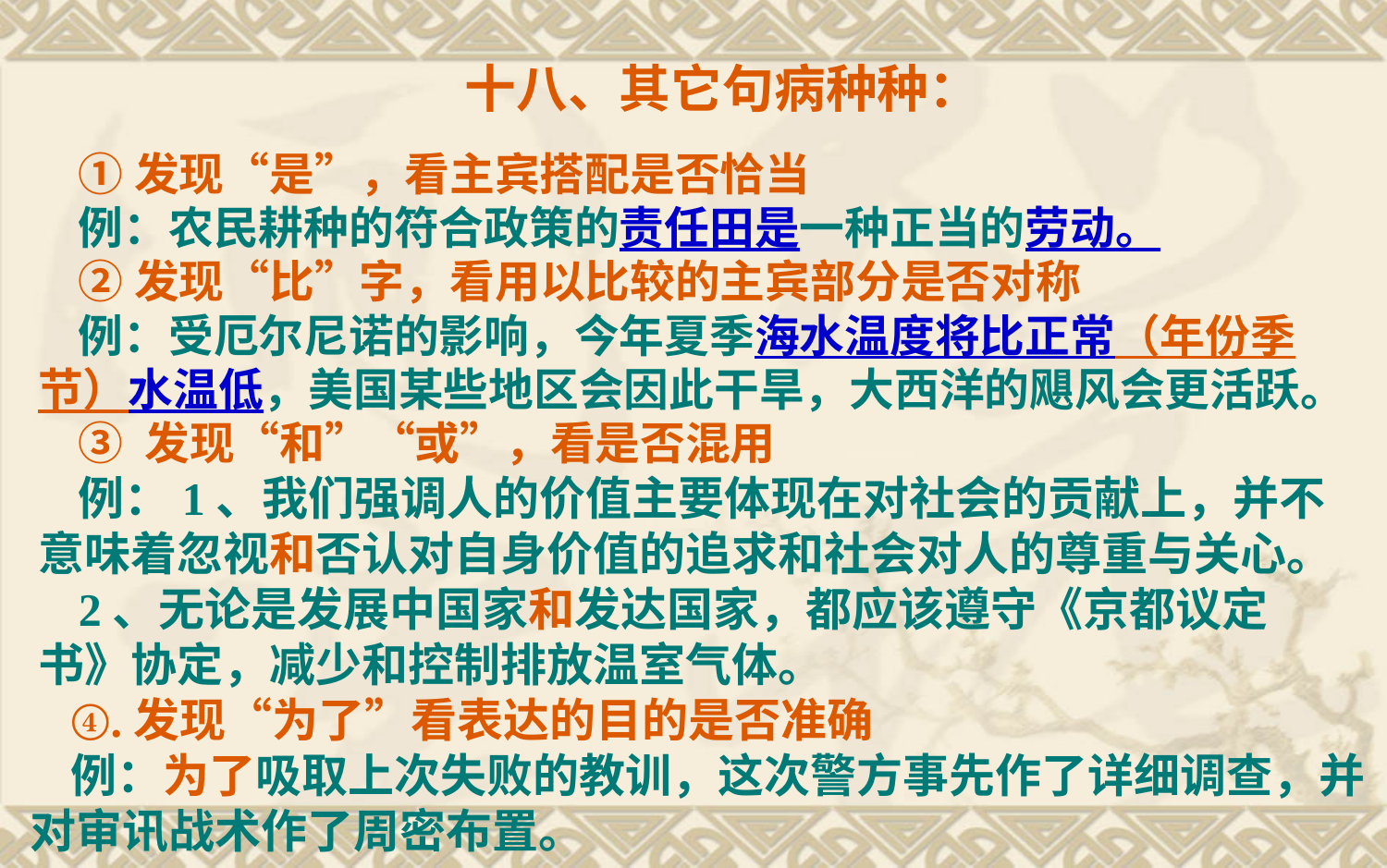

十八、其它句病种种：

①发现“是”，看主宾搭配是否恰当
例：农民耕种的符合政策的责任田是一种正当的劳动。
②发现“比”字，看用以比较的主宾部分是否对称
例：受厄尔尼诺的影响，今年夏季海水温度将比正常（年份季节）水温低，美国某些地区会因此干旱，大西洋的飓风会更活跃。
③ 发现“和”“或”，看是否混用
例：1、我们强调人的价值主要体现在对社会的贡献上，并不意味着忽视和否认对自身价值的追求和社会对人的尊重与关心。
2、无论是发展中国家和发达国家，都应该遵守《京都议定书》协定，减少和控制排放温室气体。
④.发现“为了”看表达的目的是否准确
例：为了吸取上次失败的教训，这次警方事先作了详细调查，并对审讯战术作了周密布置。